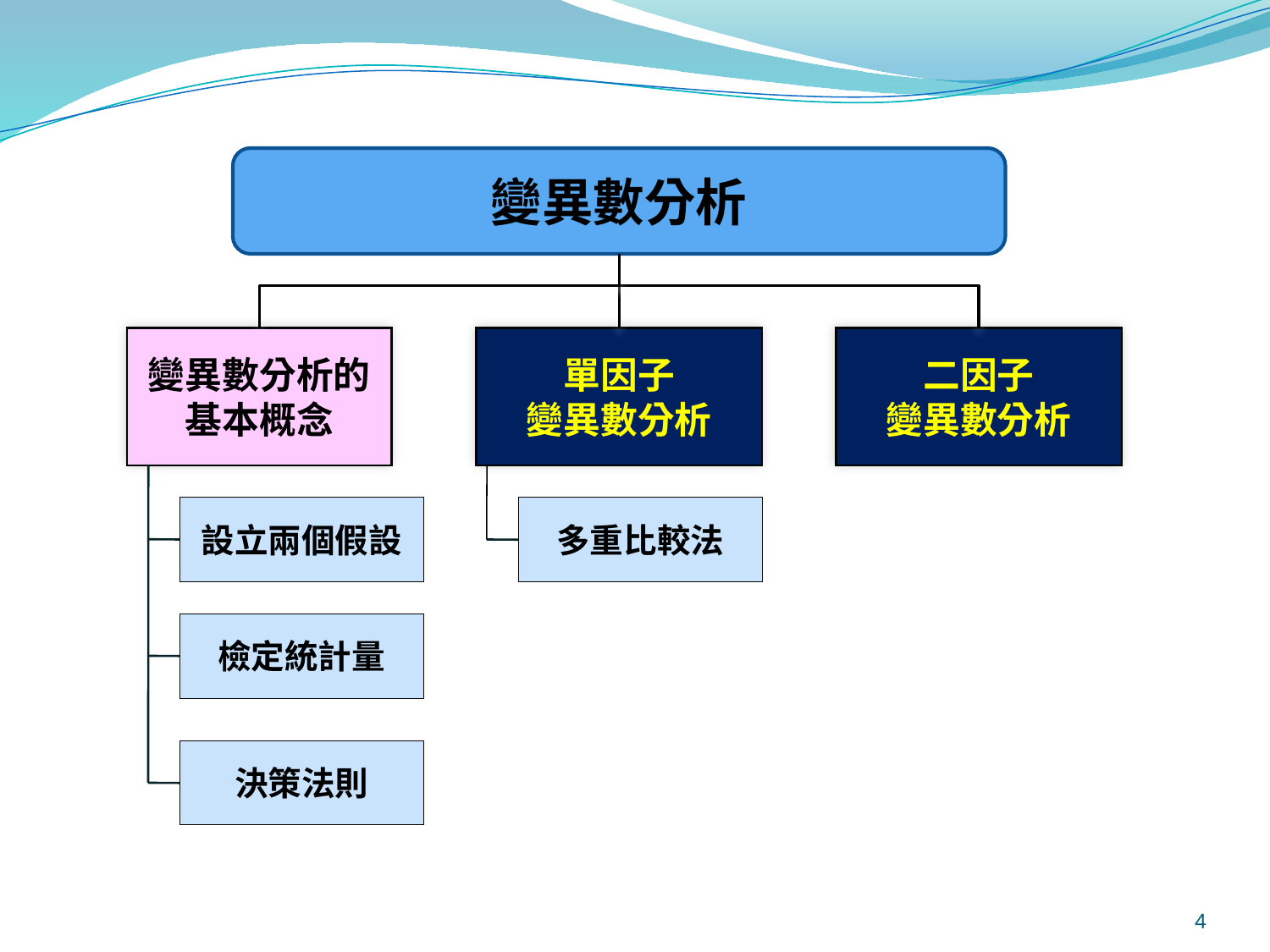

變異數分析
變異數分析的基本概念
單因子
變異數分析
二因子
變異數分析
設立兩個假設
多重比較法
檢定統計量
決策法則
4